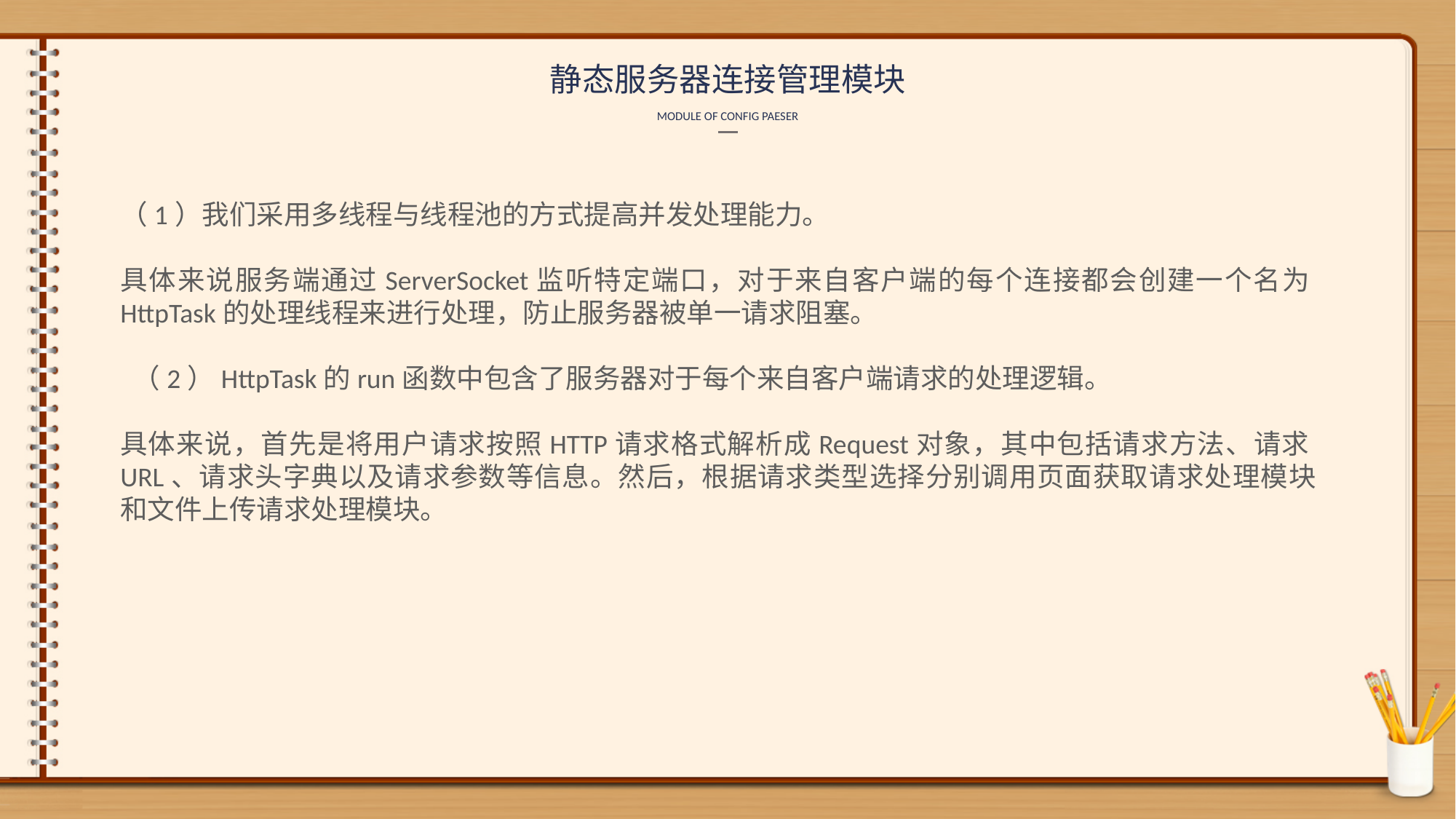

静态服务器连接管理模块
MODULE OF CONFIG PAESER
（1）我们采用多线程与线程池的方式提高并发处理能力。

具体来说服务端通过ServerSocket监听特定端口，对于来自客户端的每个连接都会创建一个名为HttpTask的处理线程来进行处理，防止服务器被单一请求阻塞。

 （2）HttpTask的run函数中包含了服务器对于每个来自客户端请求的处理逻辑。

具体来说，首先是将用户请求按照HTTP请求格式解析成Request对象，其中包括请求方法、请求URL、请求头字典以及请求参数等信息。然后，根据请求类型选择分别调用页面获取请求处理模块和文件上传请求处理模块。